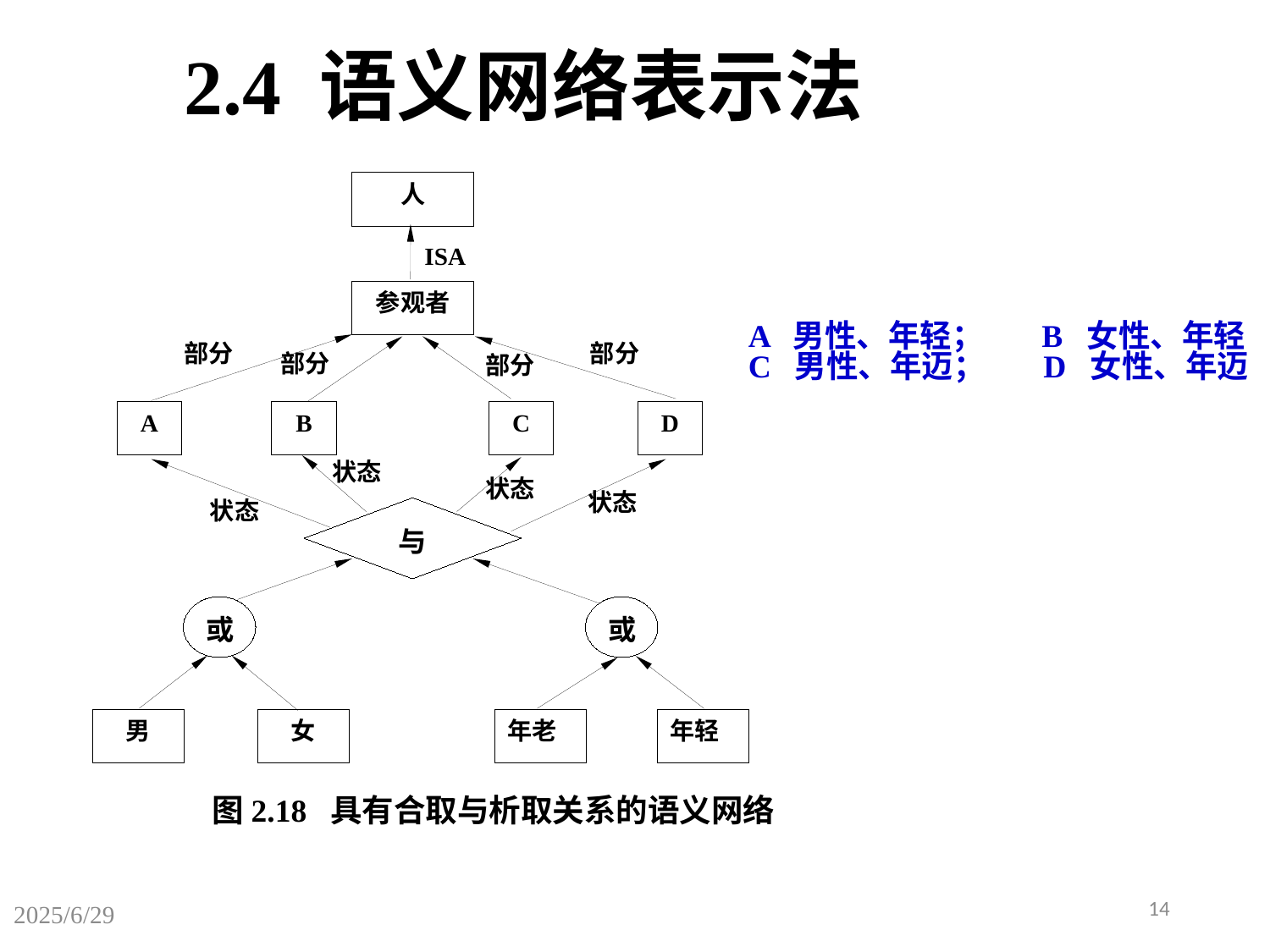

2.4 语义网络表示法
人

ISA
参观者
部分
部分

部分
部分
A
B
C
D
状态

状态
状态
状态
与

或
或

男
女
年老
年轻
A  男性、年轻；       B  女性、年轻
C  男性、年迈；       D  女性、年迈
图2.18  具有合取与析取关系的语义网络
2025/6/29
14